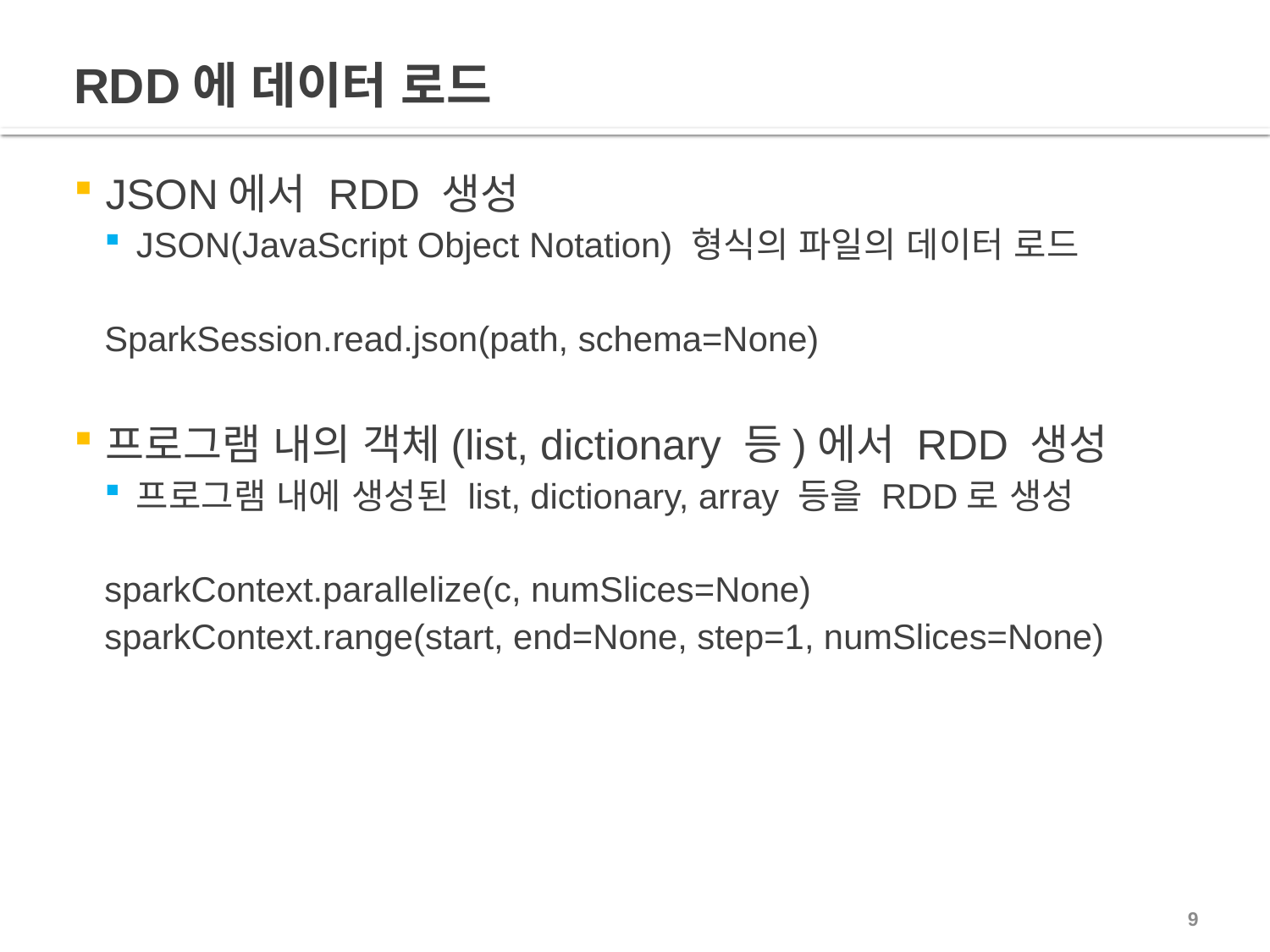

# RDD에 데이터 로드
JSON에서 RDD 생성
JSON(JavaScript Object Notation) 형식의 파일의 데이터 로드

SparkSession.read.json(path, schema=None)

프로그램 내의 객체(list, dictionary 등)에서 RDD 생성
프로그램 내에 생성된 list, dictionary, array 등을 RDD로 생성

sparkContext.parallelize(c, numSlices=None)
sparkContext.range(start, end=None, step=1, numSlices=None)

9